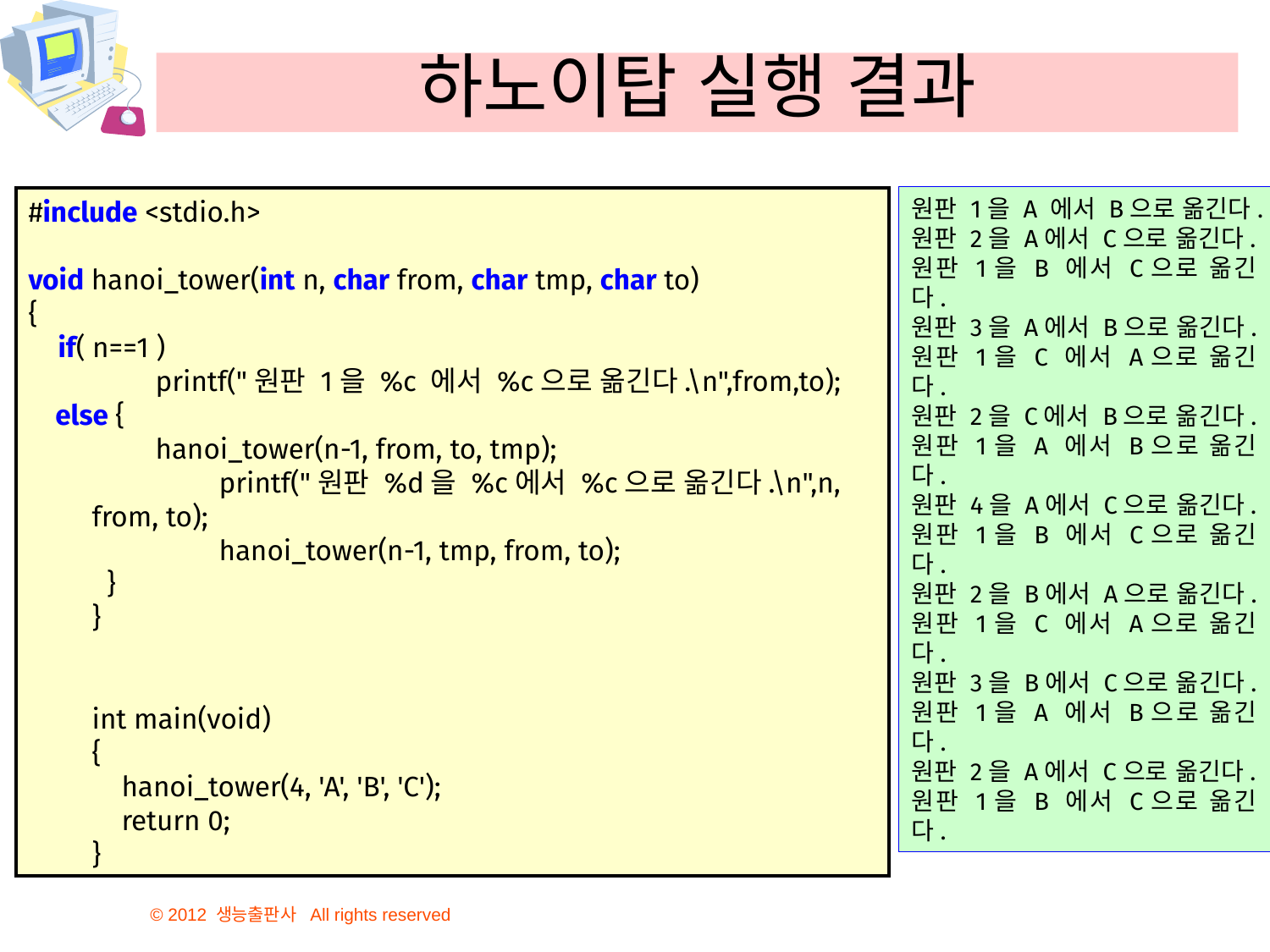

# 하노이탑 실행 결과
원판 1을 A 에서 B으로 옮긴다.
원판 2을 A에서 C으로 옮긴다.
원판 1을 B 에서 C으로 옮긴다.
원판 3을 A에서 B으로 옮긴다.
원판 1을 C 에서 A으로 옮긴다.
원판 2을 C에서 B으로 옮긴다.
원판 1을 A 에서 B으로 옮긴다.
원판 4을 A에서 C으로 옮긴다.
원판 1을 B 에서 C으로 옮긴다.
원판 2을 B에서 A으로 옮긴다.
원판 1을 C 에서 A으로 옮긴다.
원판 3을 B에서 C으로 옮긴다.
원판 1을 A 에서 B으로 옮긴다.
원판 2을 A에서 C으로 옮긴다.
원판 1을 B 에서 C으로 옮긴다.
#include <stdio.h>

void hanoi_tower(int n, char from, char tmp, char to)
{
    if( n==1 )
	printf("원판 1을 %c 에서 %c으로 옮긴다.\n",from,to);
    else {
	hanoi_tower(n-1, from, to, tmp);
	printf("원판 %d을 %c에서 %c으로 옮긴다.\n",n, from, to);
	hanoi_tower(n-1, tmp, from, to);
  }
}

int main(void)
{
    hanoi_tower(4, 'A', 'B', 'C');
    return 0;
}